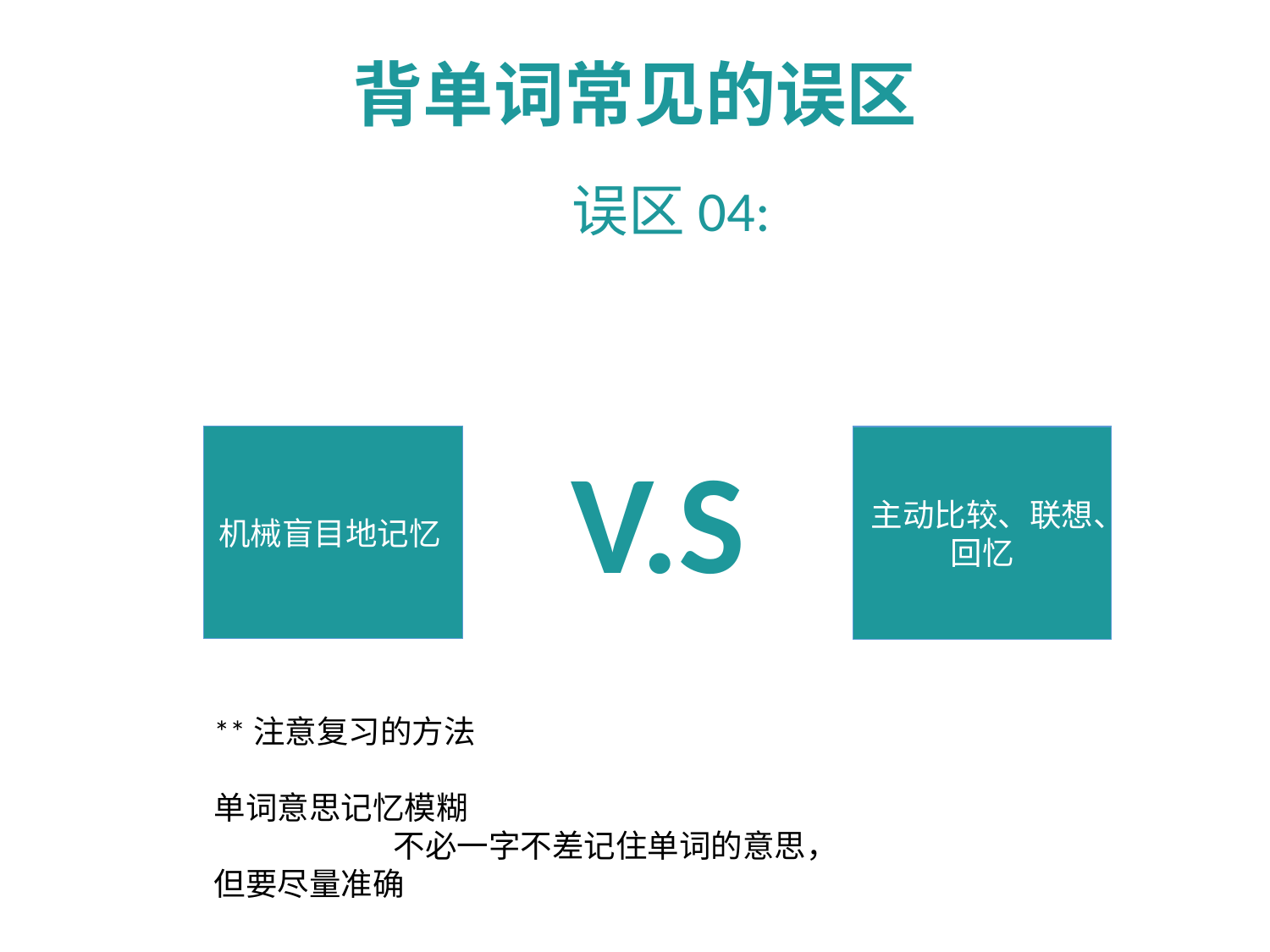

背单词常见的误区
误区04:
V.S
机械盲目地记忆
主动比较、联想、回忆
**注意复习的方法

单词意思记忆模糊                                                                           不必一字不差记住单词的意思，但要尽量准确